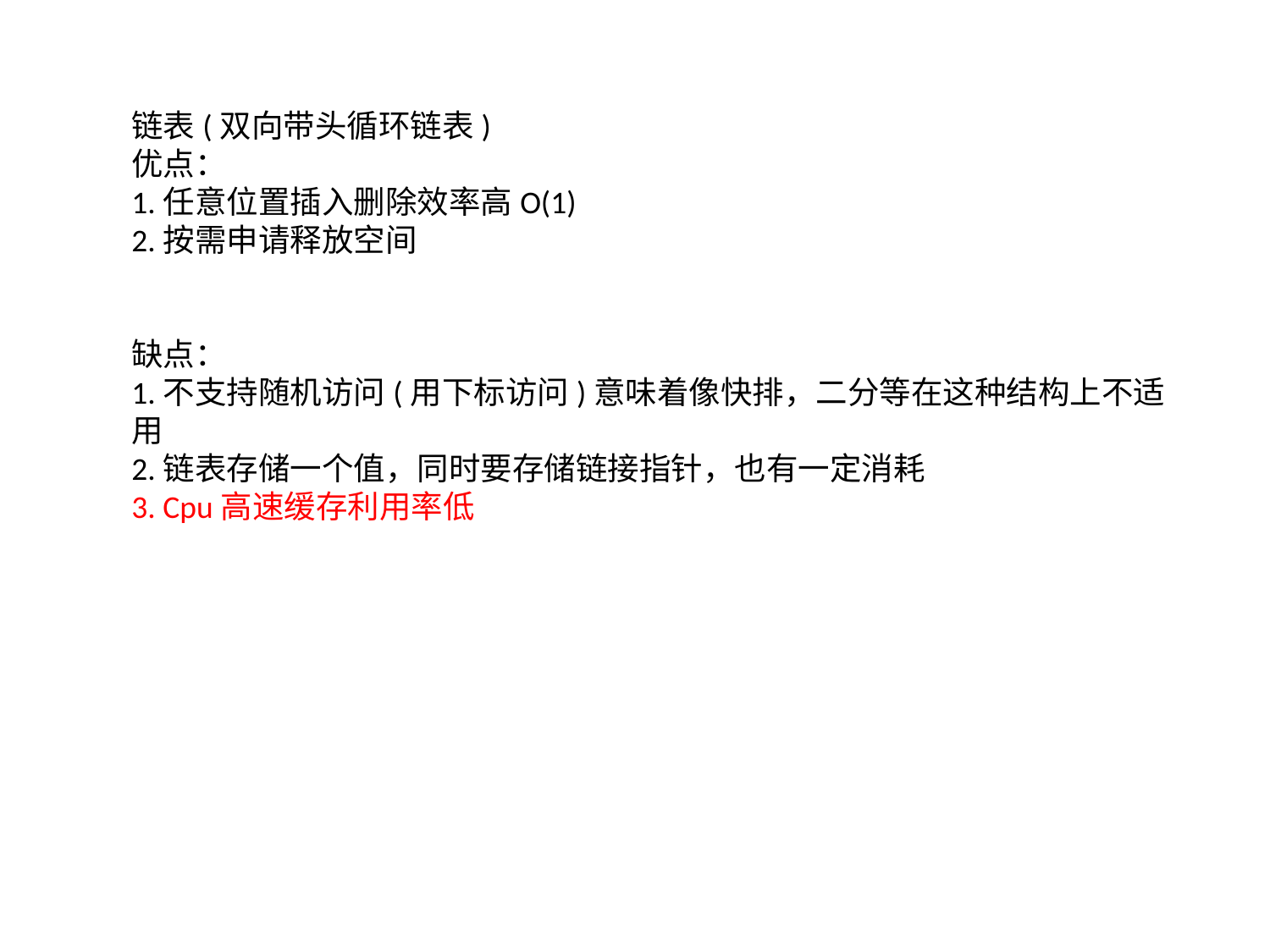

链表(双向带头循环链表)
优点：
1.任意位置插入删除效率高O(1)
2.按需申请释放空间

缺点：
1.不支持随机访问(用下标访问)意味着像快排，二分等在这种结构上不适用
2.链表存储一个值，同时要存储链接指针，也有一定消耗
3. Cpu高速缓存利用率低